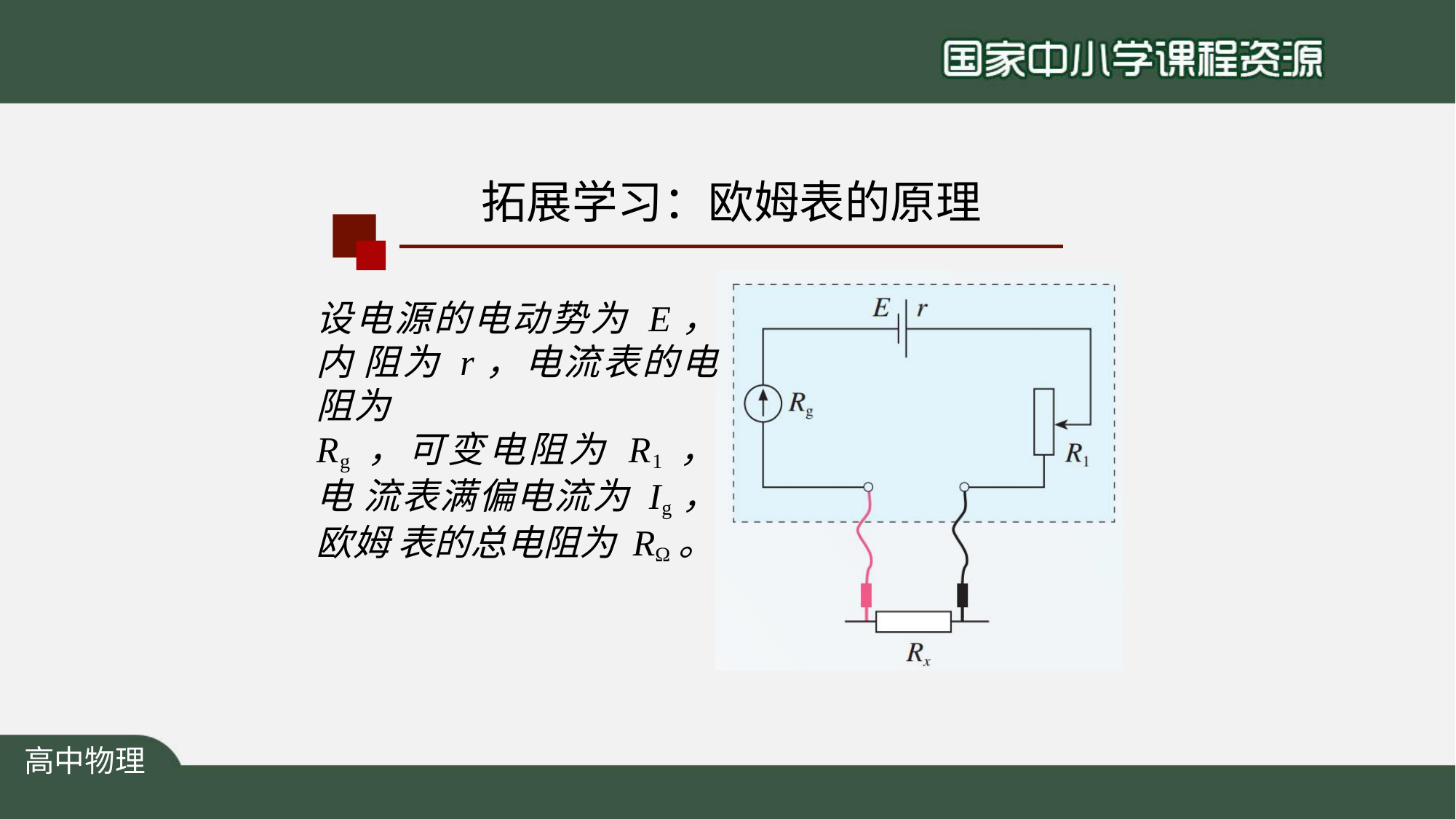

# 拓展学习：欧姆表的原理

设电源的电动势为 E，内 阻为 r，电流表的电阻为
Rg ，可变电阻为 R1 ，电 流表满偏电流为 Ig，欧姆 表的总电阻为 RΩ。
高中物理